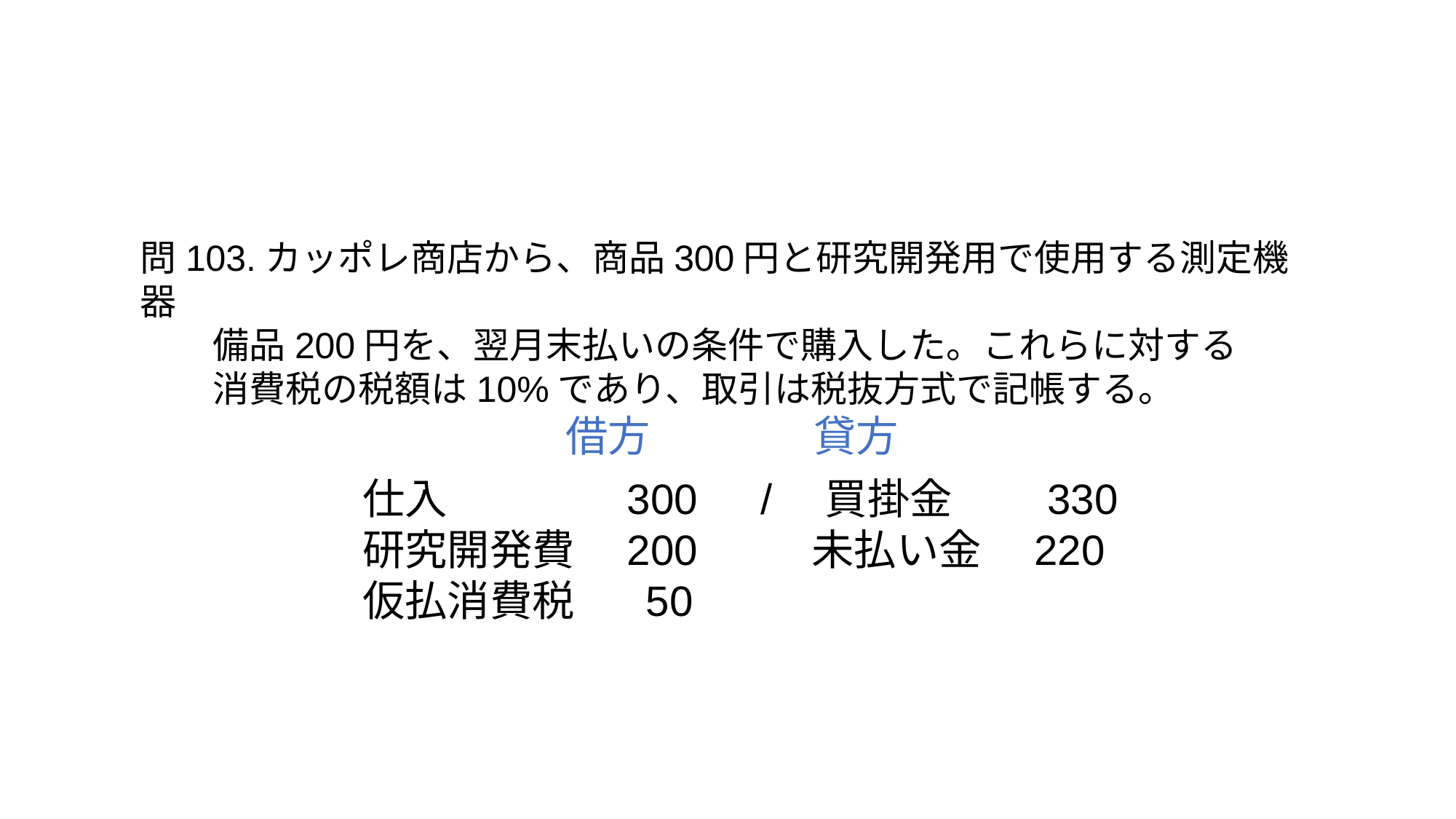

問103.カッポレ商店から、商品300円と研究開発用で使用する測定機器
　　備品200円を、翌月末払いの条件で購入した。これらに対する
　　消費税の税額は10%であり、取引は税抜方式で記帳する。
借方
貸方
仕入　　　　300　/　買掛金　　330
研究開発費　200　　  未払い金　220
仮払消費税　  50